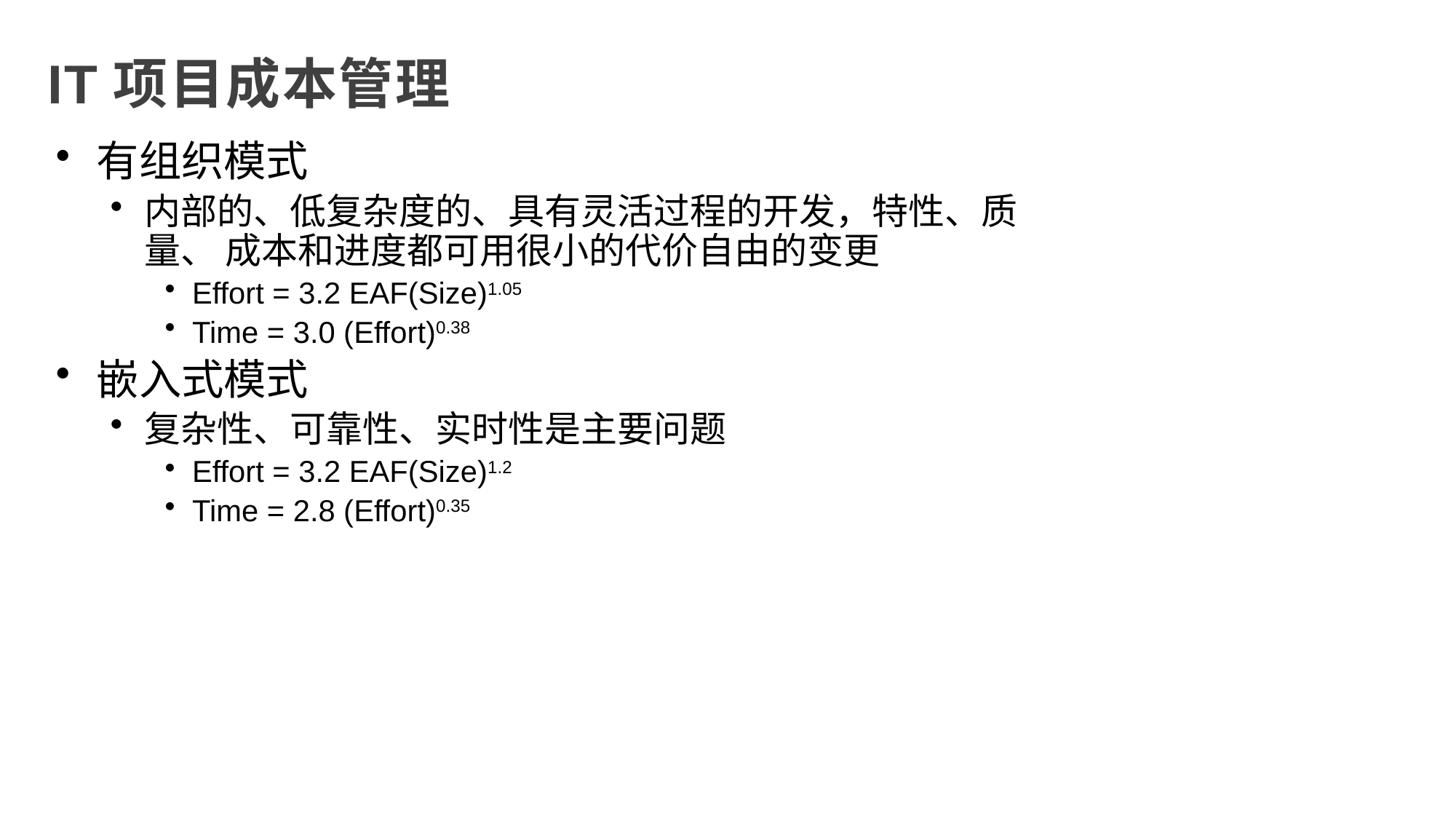

# IT项目成本管理
有组织模式
内部的、低复杂度的、具有灵活过程的开发，特性、质量、 成本和进度都可用很小的代价自由的变更
Effort = 3.2 EAF(Size)1.05
Time = 3.0 (Effort)0.38
嵌入式模式
复杂性、可靠性、实时性是主要问题
Effort = 3.2 EAF(Size)1.2
Time = 2.8 (Effort)0.35